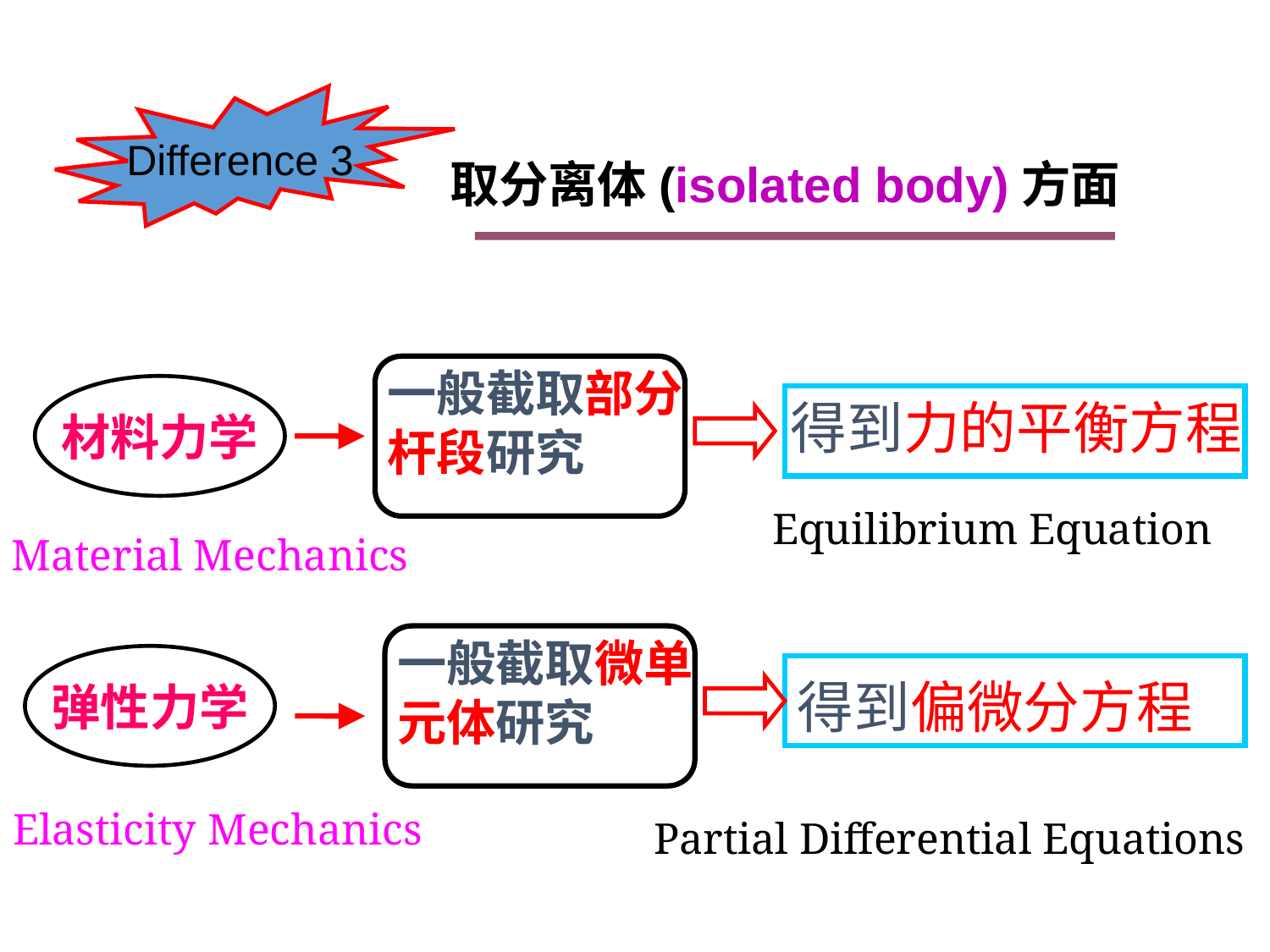

Difference 3
取分离体(isolated body)方面

一般截取部分杆段研究
材料力学
得到力的平衡方程

Equilibrium Equation
Material Mechanics

一般截取微单元体研究
弹性力学

得到偏微分方程

Elasticity Mechanics
Partial Differential Equations